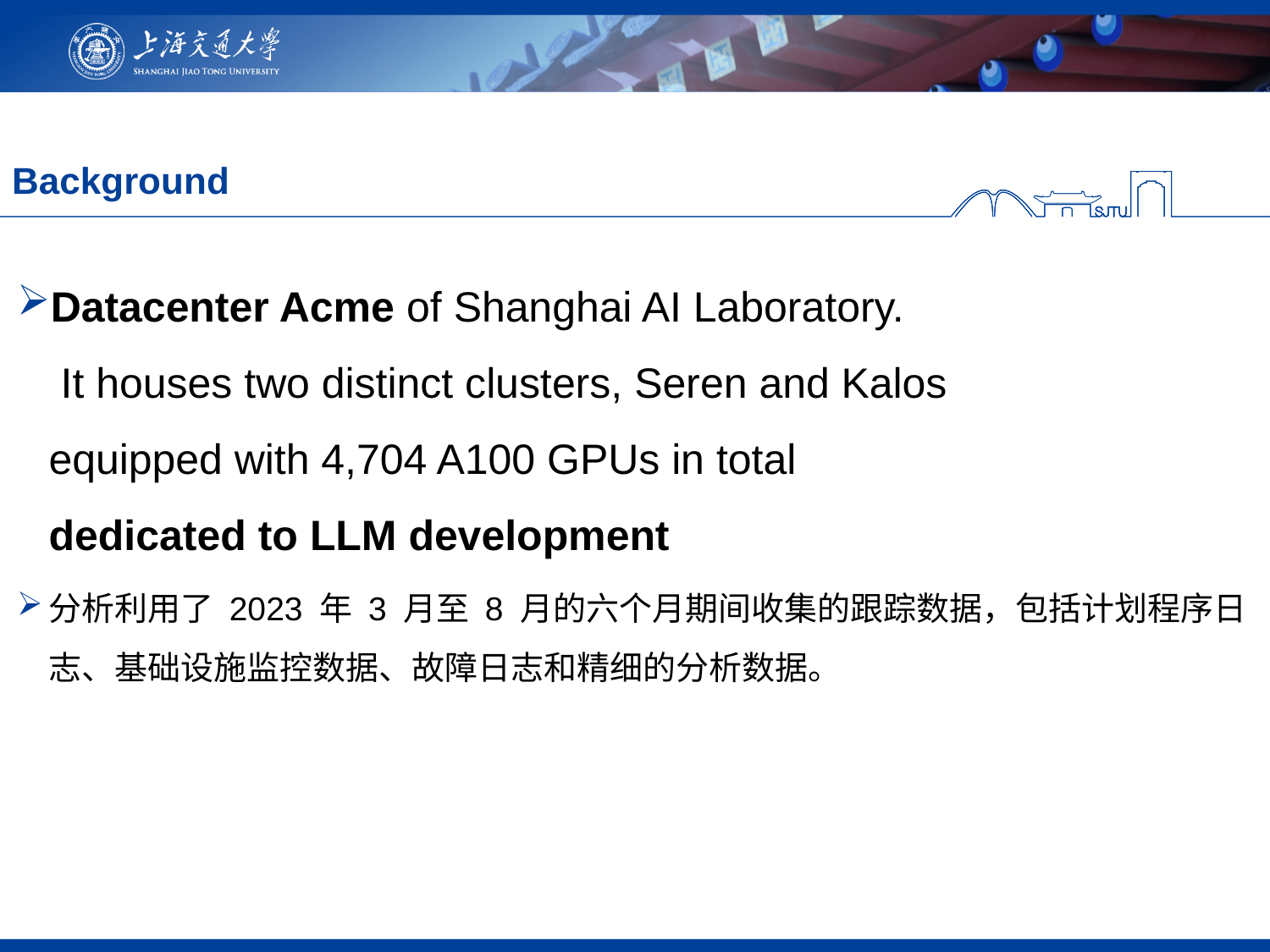

# Background
Datacenter Acme of Shanghai AI Laboratory.
 It houses two distinct clusters, Seren and Kalos
equipped with 4,704 A100 GPUs in total
dedicated to LLM development
分析利用了 2023 年 3 月至 8 月的六个月期间收集的跟踪数据，包括计划程序日志、基础设施监控数据、故障日志和精细的分析数据。